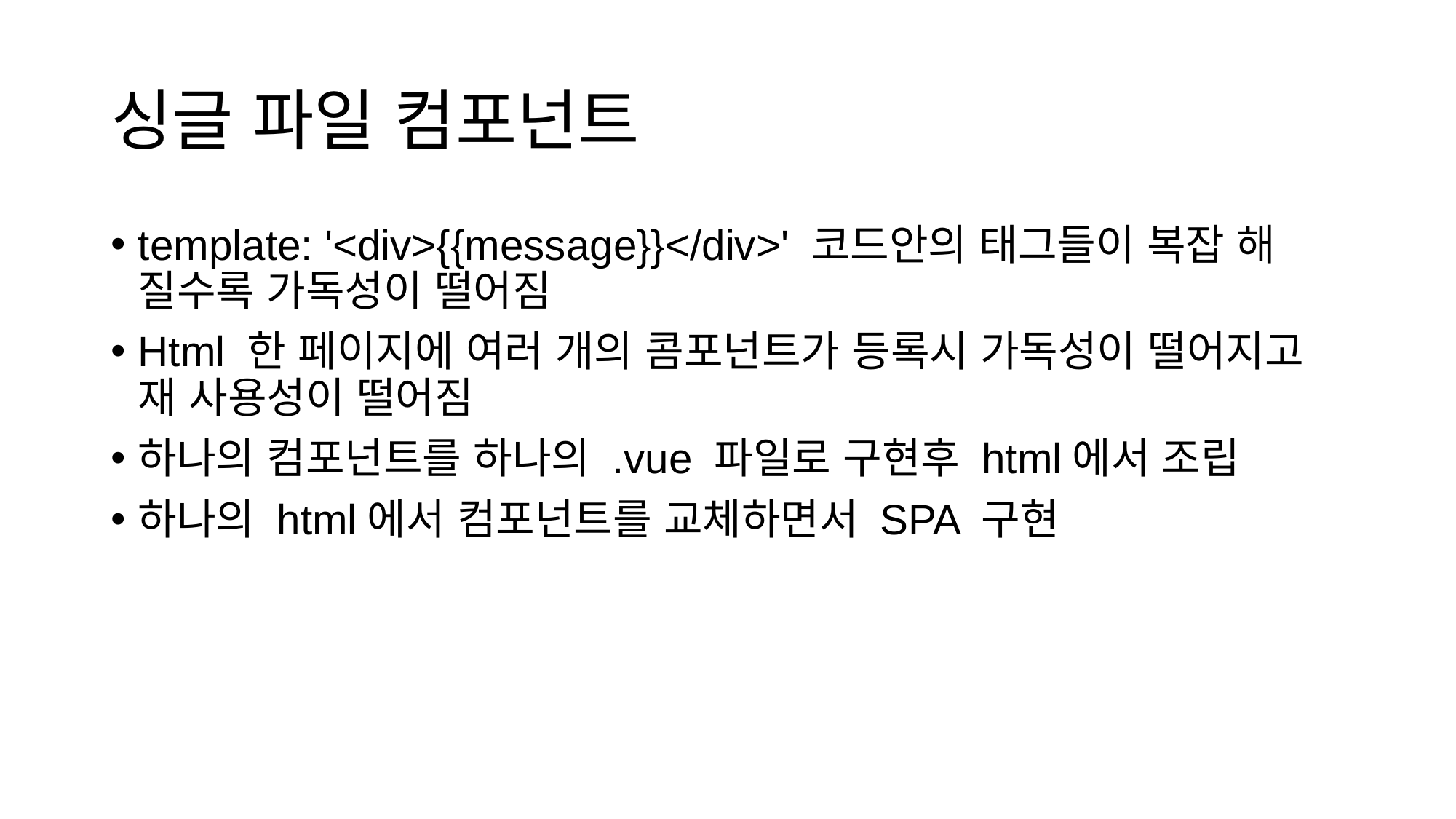

# 싱글 파일 컴포넌트
template: '<div>{{message}}</div>' 코드안의 태그들이 복잡 해 질수록 가독성이 떨어짐
Html 한 페이지에 여러 개의 콤포넌트가 등록시 가독성이 떨어지고 재 사용성이 떨어짐
하나의 컴포넌트를 하나의 .vue 파일로 구현후 html에서 조립
하나의 html에서 컴포넌트를 교체하면서 SPA 구현